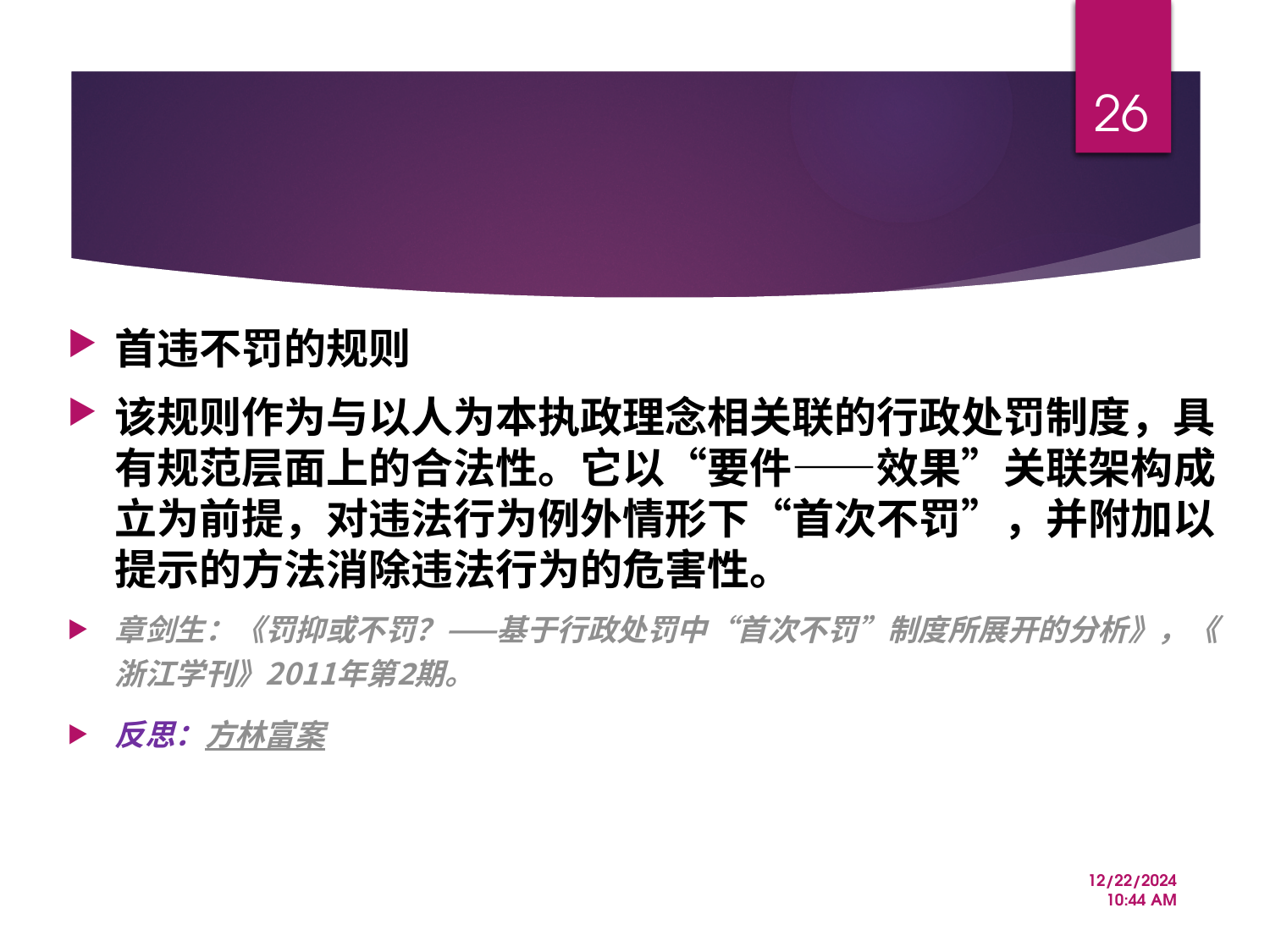

26
首违不罚的规则
该规则作为与以人为本执政理念相关联的行政处罚制度，具有规范层面上的合法性。它以“要件——效果”关联架构成立为前提，对违法行为例外情形下“首次不罚”，并附加以提示的方法消除违法行为的危害性。
章剑生：《罚抑或不罚？——基于行政处罚中“首次不罚”制度所展开的分析》，《浙江学刊》2011年第2期。
反思：方林富案

12/22/2024 10:44 AM